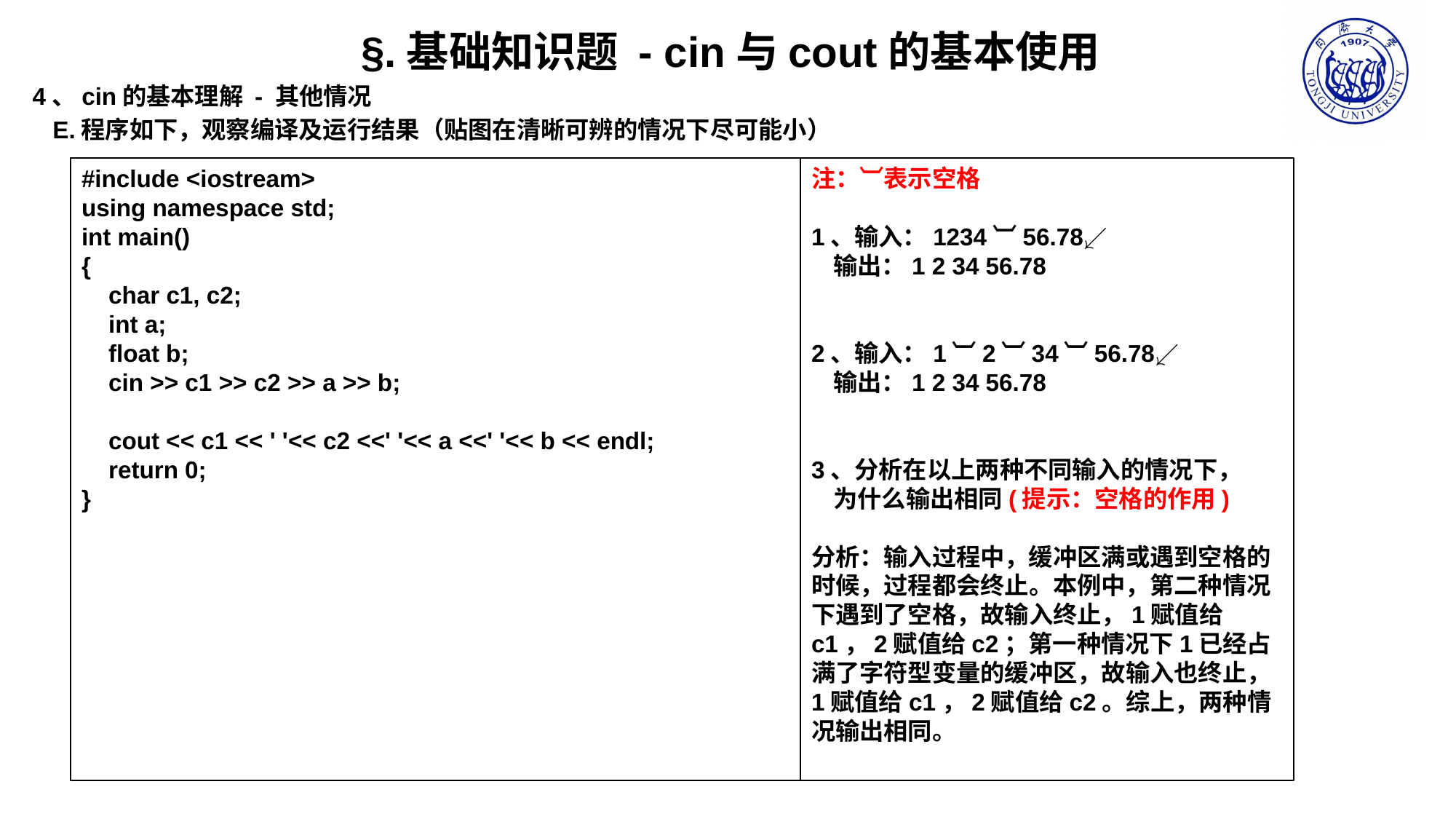

§.基础知识题 - cin与cout的基本使用
4、cin的基本理解 - 其他情况
   E.程序如下，观察编译及运行结果（贴图在清晰可辨的情况下尽可能小）
注：︺表示空格

1、输入：1234︺56.78↙
   输出：1 2 34 56.78

2、输入：1︺2︺34︺56.78↙
   输出：1 2 34 56.78

3、分析在以上两种不同输入的情况下，
   为什么输出相同(提示：空格的作用)

分析：输入过程中，缓冲区满或遇到空格的时候，过程都会终止。本例中，第二种情况下遇到了空格，故输入终止，1赋值给c1，2赋值给c2；第一种情况下1已经占满了字符型变量的缓冲区，故输入也终止，1赋值给c1，2赋值给c2。综上，两种情况输出相同。
#include <iostream>
using namespace std;
int main()
{
    char c1, c2;
    int a;
    float b;
    cin >> c1 >> c2 >> a >> b;

    cout << c1 << ' '<< c2 <<' '<< a <<' '<< b << endl;
    return 0;
}